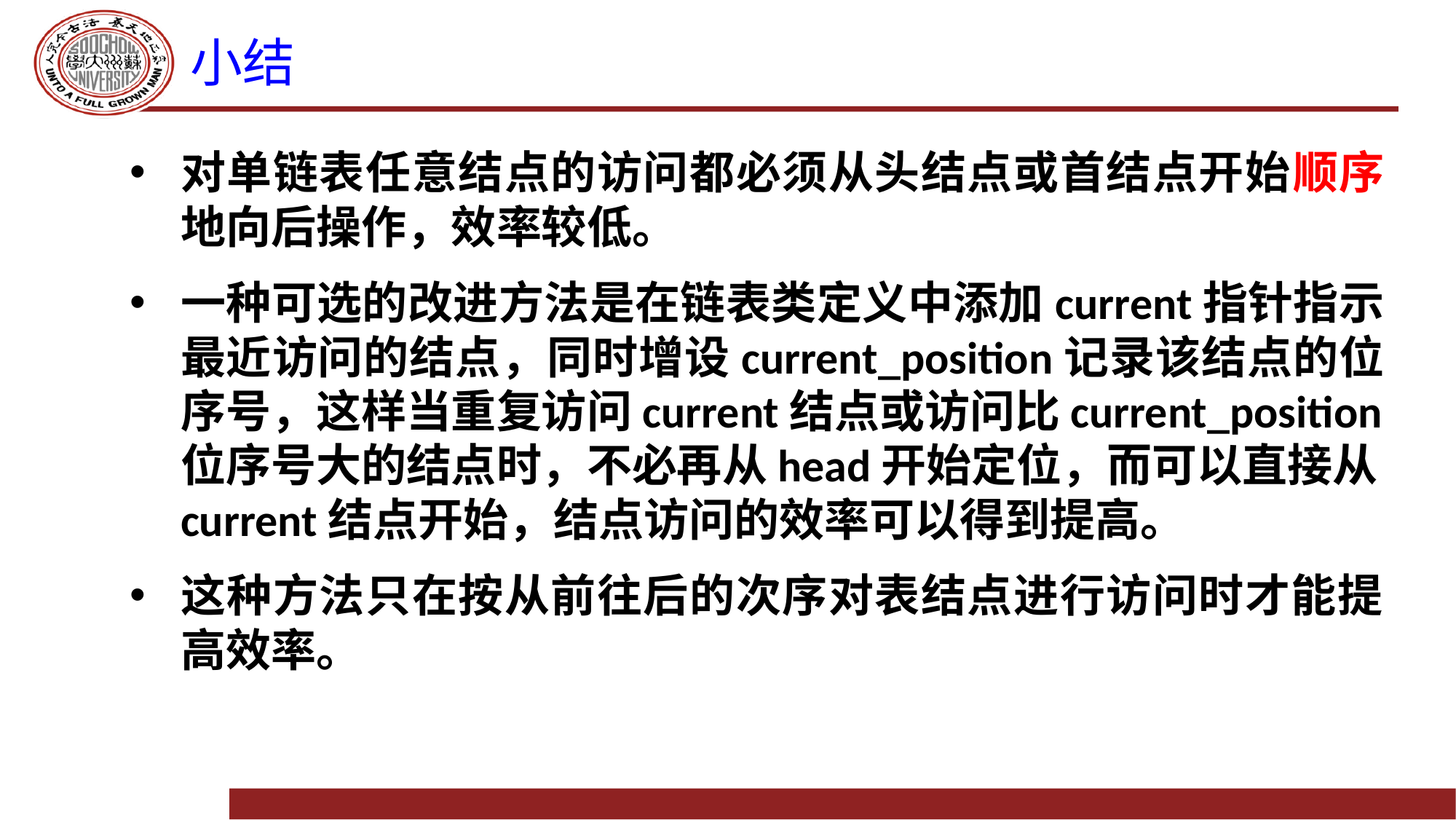

# 小结
对单链表任意结点的访问都必须从头结点或首结点开始顺序地向后操作，效率较低。
一种可选的改进方法是在链表类定义中添加current指针指示最近访问的结点，同时增设current_position记录该结点的位序号，这样当重复访问current结点或访问比current_position位序号大的结点时，不必再从head开始定位，而可以直接从current结点开始，结点访问的效率可以得到提高。
这种方法只在按从前往后的次序对表结点进行访问时才能提高效率。